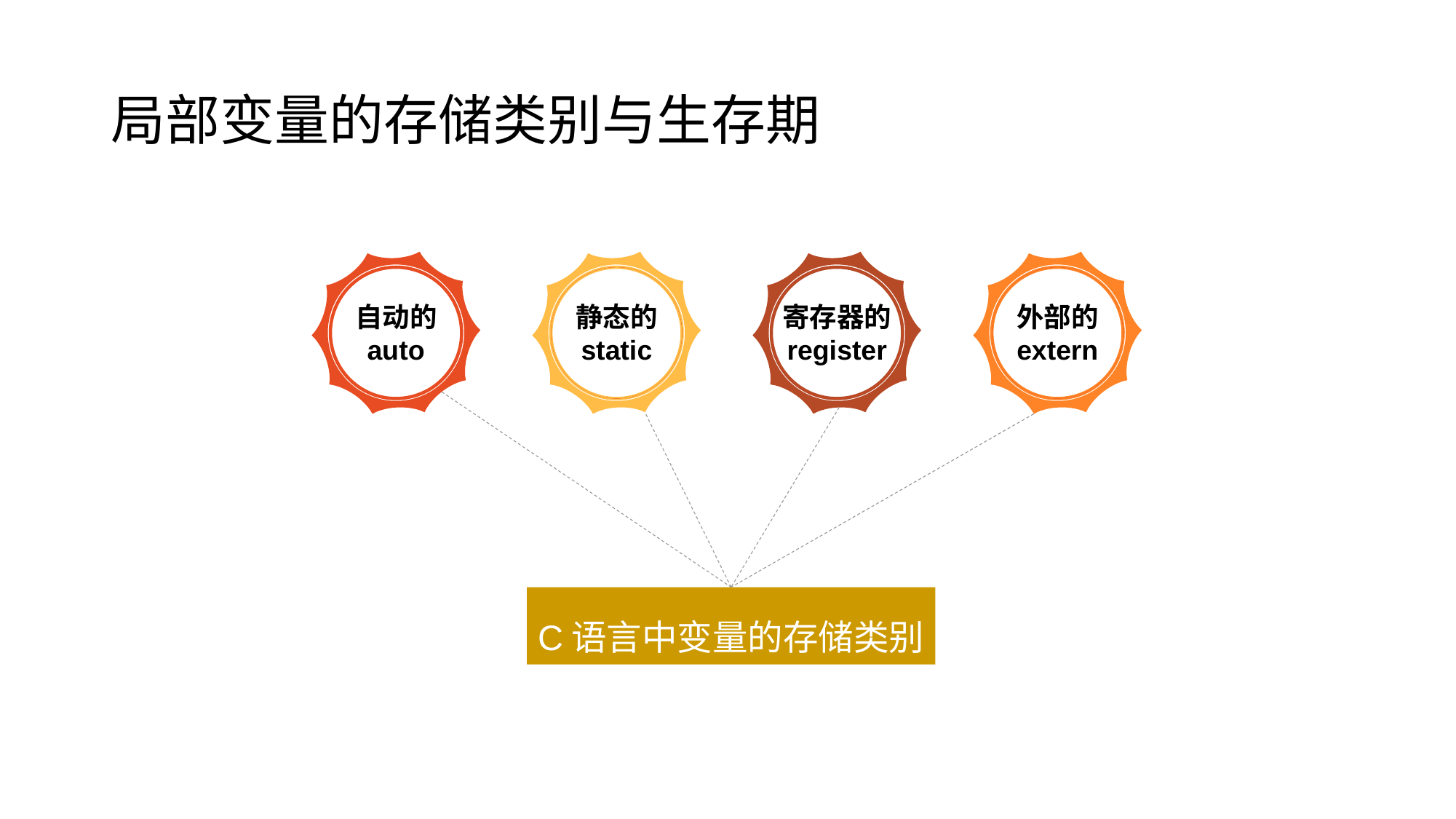

# 局部变量的存储类别与生存期

自动的
auto
静态的
static
寄存器的
register
外部的
extern
C语言中变量的存储类别